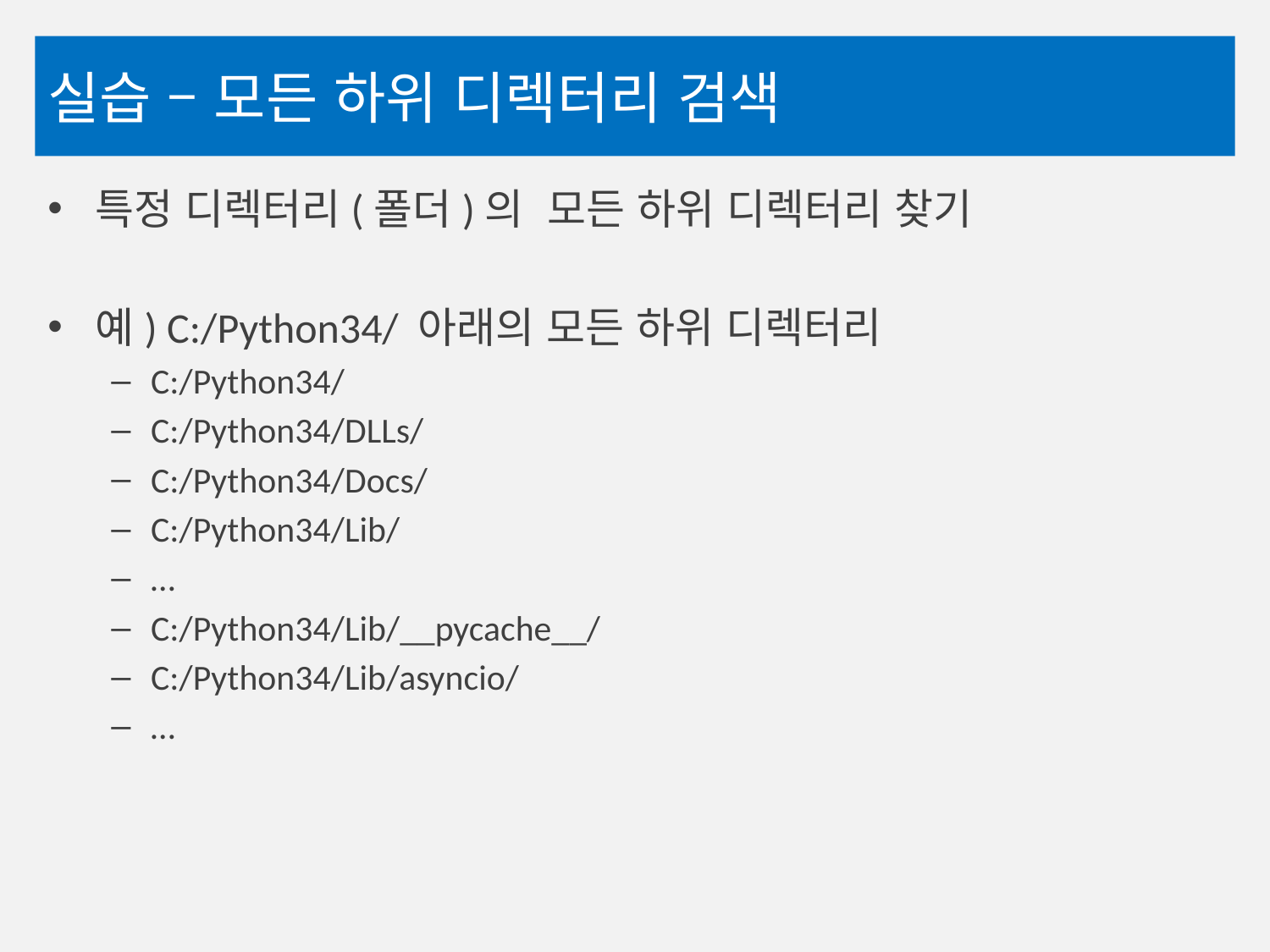

# 실습 – 모든 하위 디렉터리 검색
특정 디렉터리(폴더)의  모든 하위 디렉터리 찾기

예) C:/Python34/ 아래의 모든 하위 디렉터리
C:/Python34/
C:/Python34/DLLs/
C:/Python34/Docs/
C:/Python34/Lib/
…
C:/Python34/Lib/__pycache__/
C:/Python34/Lib/asyncio/
…